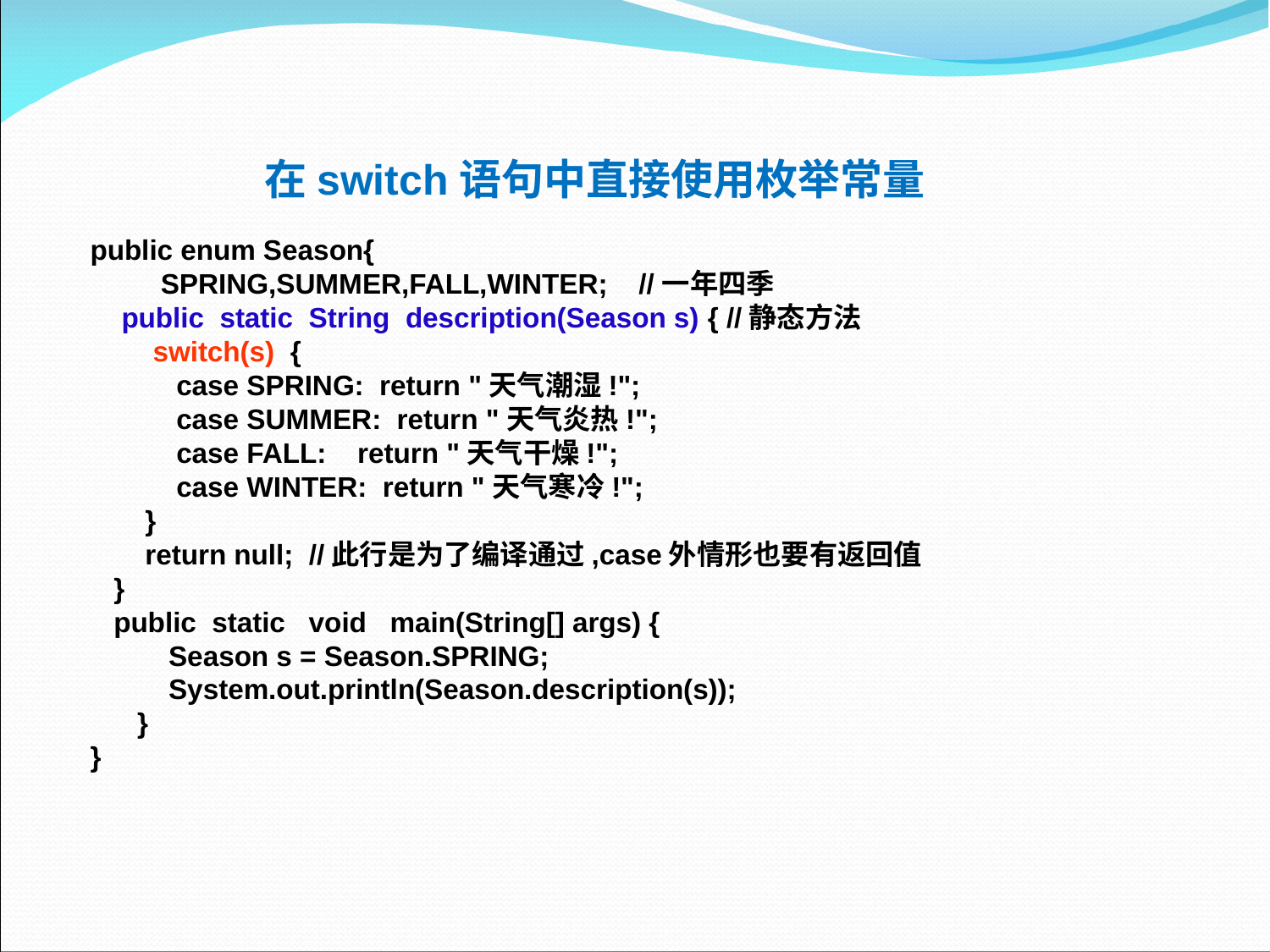

# 在switch语句中直接使用枚举常量
 public enum Season{
          SPRING,SUMMER,FALL,WINTER;    //一年四季
     public  static  String  description(Season s) { //静态方法
         switch(s)  {
            case SPRING:  return "天气潮湿!";
            case SUMMER:  return "天气炎热!";
            case FALL:    return "天气干燥!";
            case WINTER:  return "天气寒冷!";
        }
        return null;  //此行是为了编译通过,case外情形也要有返回值
    }
    public  static   void   main(String[] args) {
           Season s = Season.SPRING;
           System.out.println(Season.description(s));
       }
 }